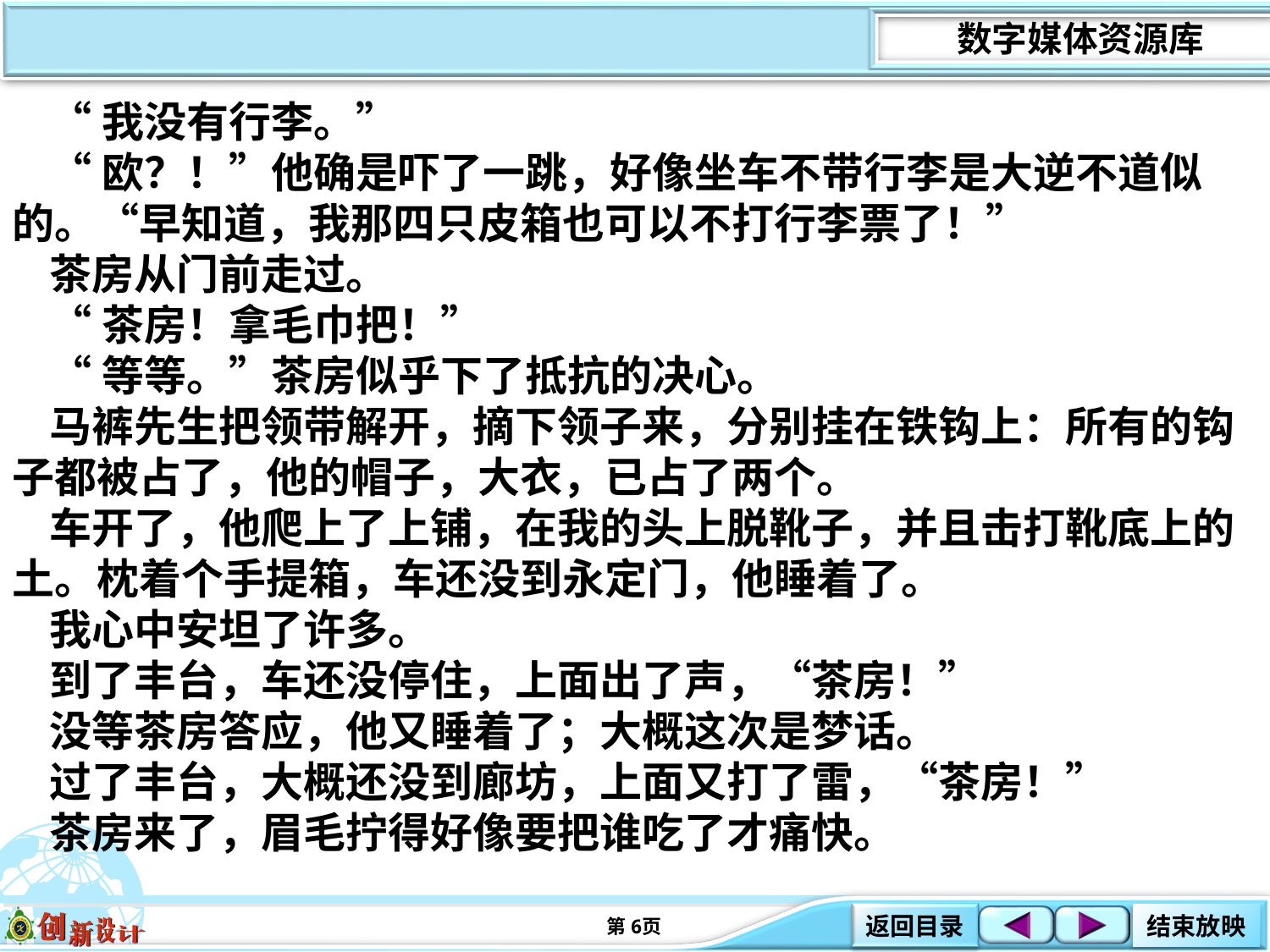

“我没有行李。”
“欧？！”他确是吓了一跳，好像坐车不带行李是大逆不道似的。“早知道，我那四只皮箱也可以不打行李票了！”
茶房从门前走过。
“茶房！拿毛巾把！”
“等等。”茶房似乎下了抵抗的决心。
马裤先生把领带解开，摘下领子来，分别挂在铁钩上：所有的钩子都被占了，他的帽子，大衣，已占了两个。
车开了，他爬上了上铺，在我的头上脱靴子，并且击打靴底上的土。枕着个手提箱，车还没到永定门，他睡着了。
我心中安坦了许多。
到了丰台，车还没停住，上面出了声，“茶房！”
没等茶房答应，他又睡着了；大概这次是梦话。
过了丰台，大概还没到廊坊，上面又打了雷，“茶房！”
茶房来了，眉毛拧得好像要把谁吃了才痛快。